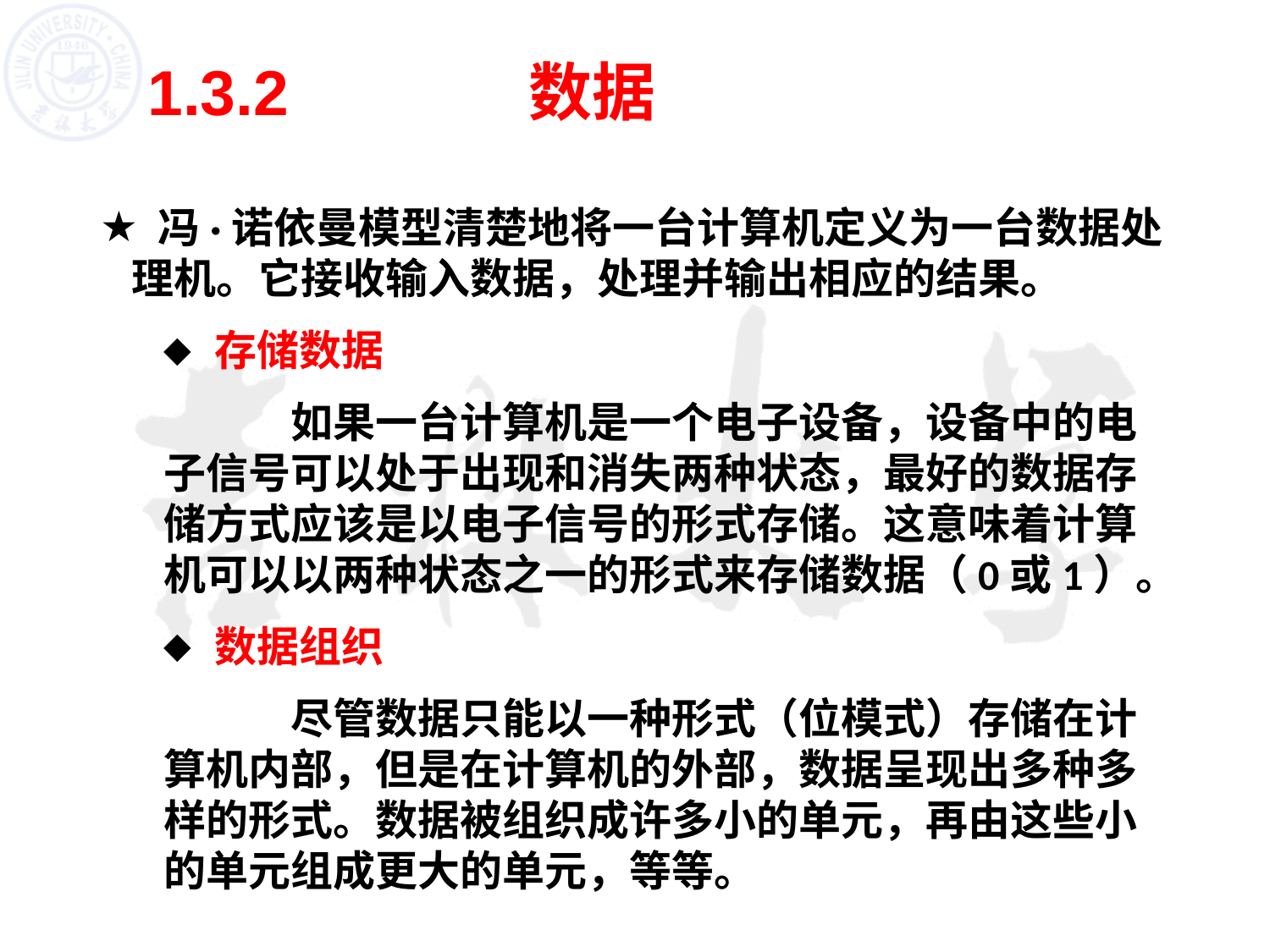

# 1.3.2		数据
 冯·诺依曼模型清楚地将一台计算机定义为一台数据处理机。它接收输入数据，处理并输出相应的结果。
 存储数据
	如果一台计算机是一个电子设备，设备中的电子信号可以处于出现和消失两种状态，最好的数据存储方式应该是以电子信号的形式存储。这意味着计算机可以以两种状态之一的形式来存储数据（0或1）。
 数据组织
	尽管数据只能以一种形式（位模式）存储在计算机内部，但是在计算机的外部，数据呈现出多种多样的形式。数据被组织成许多小的单元，再由这些小的单元组成更大的单元，等等。